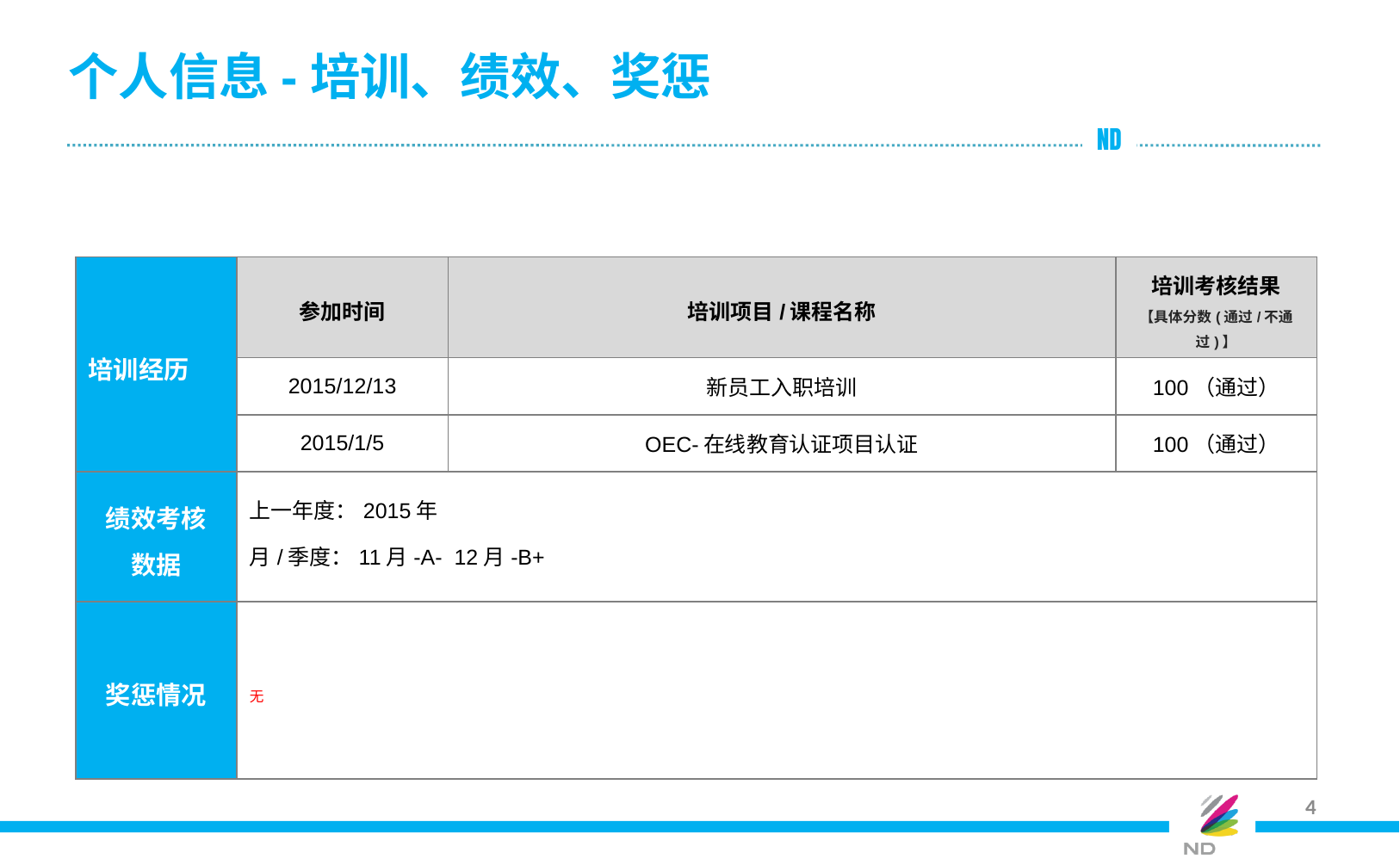

# 个人信息-培训、绩效、奖惩
| 培训经历 | 参加时间 | 培训项目/课程名称 | 培训考核结果 【具体分数(通过/不通过)】 |
| --- | --- | --- | --- |
|  | 2015/12/13 | 新员工入职培训 | 100（通过） |
|  | 2015/1/5 | OEC-在线教育认证项目认证 | 100（通过） |
| 绩效考核 数据 | 上一年度：2015年 月/季度：11月-A- 12月-B+ |  |  |
| 奖惩情况 | 无 |  |  |
4